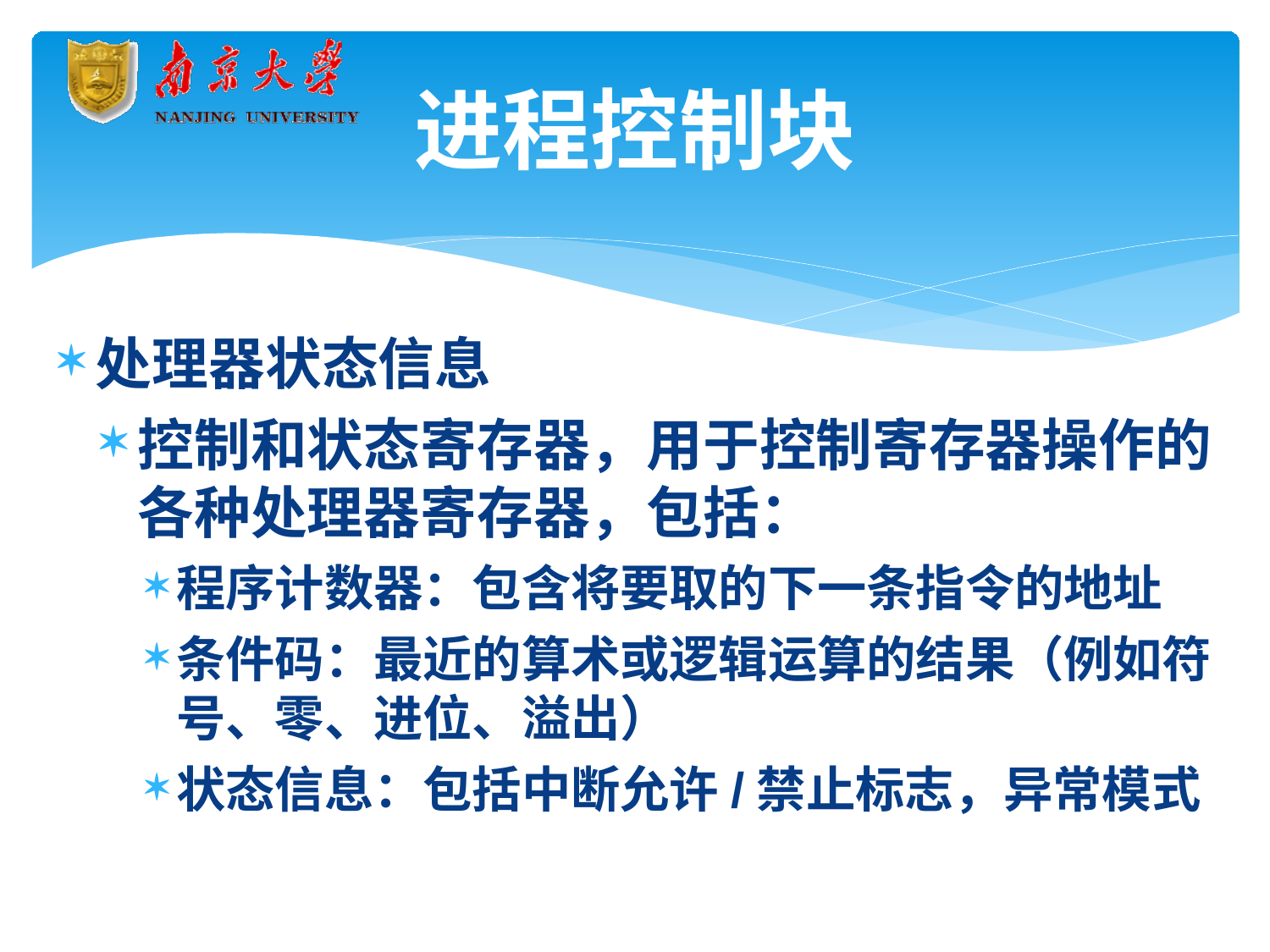

# 进程控制块

处理器状态信息
控制和状态寄存器，用于控制寄存器操作的 各种处理器寄存器，包括：
程序计数器：包含将要取的下一条指令的地址
条件码：最近的算术或逻辑运算的结果（例如符 号、零、进位、溢出）
状态信息：包括中断允许/禁止标志，异常模式